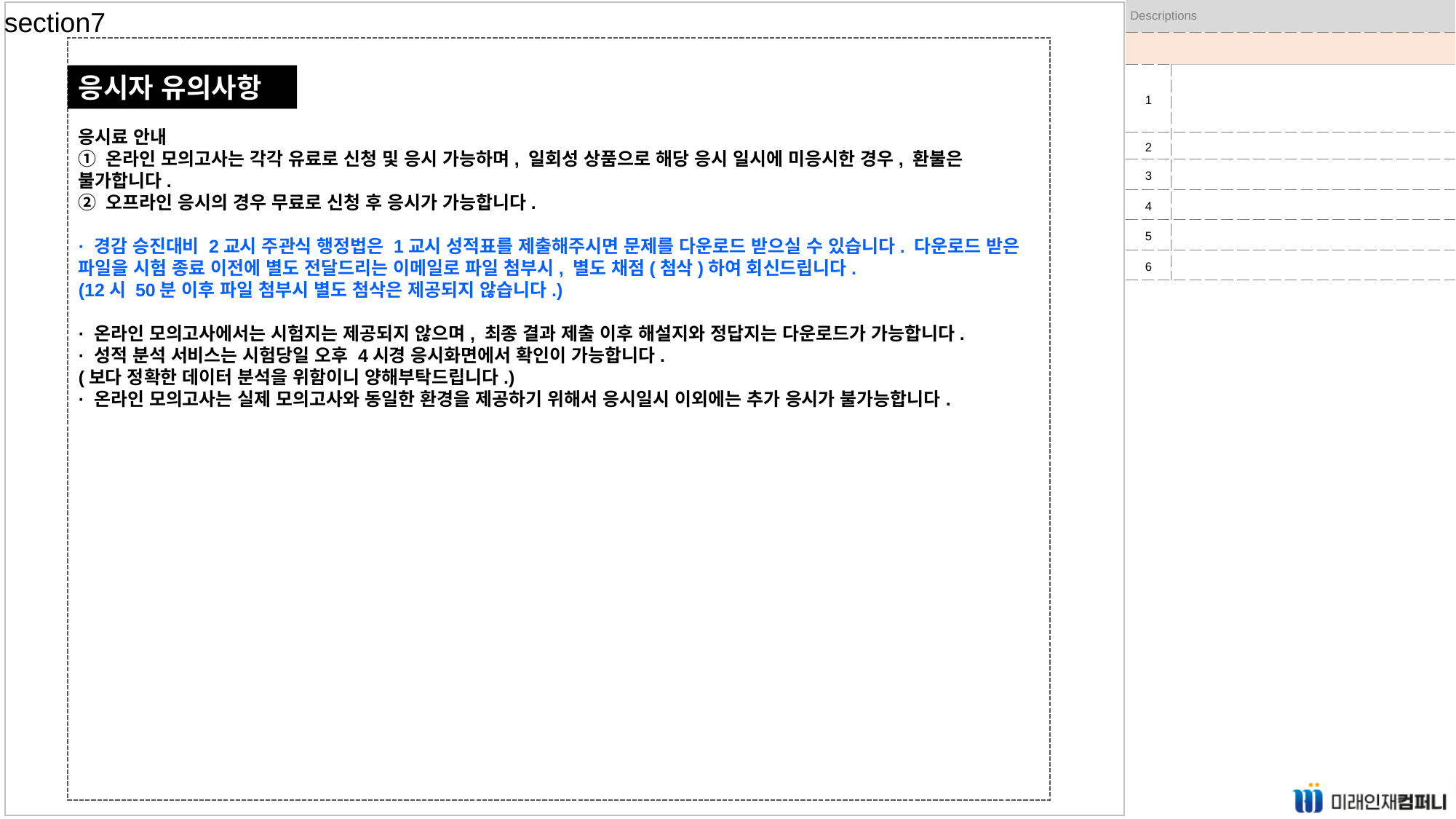

section7
| Descriptions |  |
| --- | --- |
|  |  |
| 1 |  |
| 2 |  |
| 3 |  |
| 4 |  |
| 5 |  |
| 6 |  |

응시자 유의사항
응시료 안내
① 온라인 모의고사는 각각 유료로 신청 및 응시 가능하며, 일회성 상품으로 해당 응시 일시에 미응시한 경우, 환불은 불가합니다.
② 오프라인 응시의 경우 무료로 신청 후 응시가 가능합니다.

· 경감 승진대비 2교시 주관식 행정법은 1교시 성적표를 제출해주시면 문제를 다운로드 받으실 수 있습니다. 다운로드 받은 파일을 시험 종료 이전에 별도 전달드리는 이메일로 파일 첨부시, 별도 채점(첨삭)하여 회신드립니다.
(12시 50분 이후 파일 첨부시 별도 첨삭은 제공되지 않습니다.)

· 온라인 모의고사에서는 시험지는 제공되지 않으며, 최종 결과 제출 이후 해설지와 정답지는 다운로드가 가능합니다.
· 성적 분석 서비스는 시험당일 오후 4시경 응시화면에서 확인이 가능합니다.
(보다 정확한 데이터 분석을 위함이니 양해부탁드립니다.)
· 온라인 모의고사는 실제 모의고사와 동일한 환경을 제공하기 위해서 응시일시 이외에는 추가 응시가 불가능합니다.